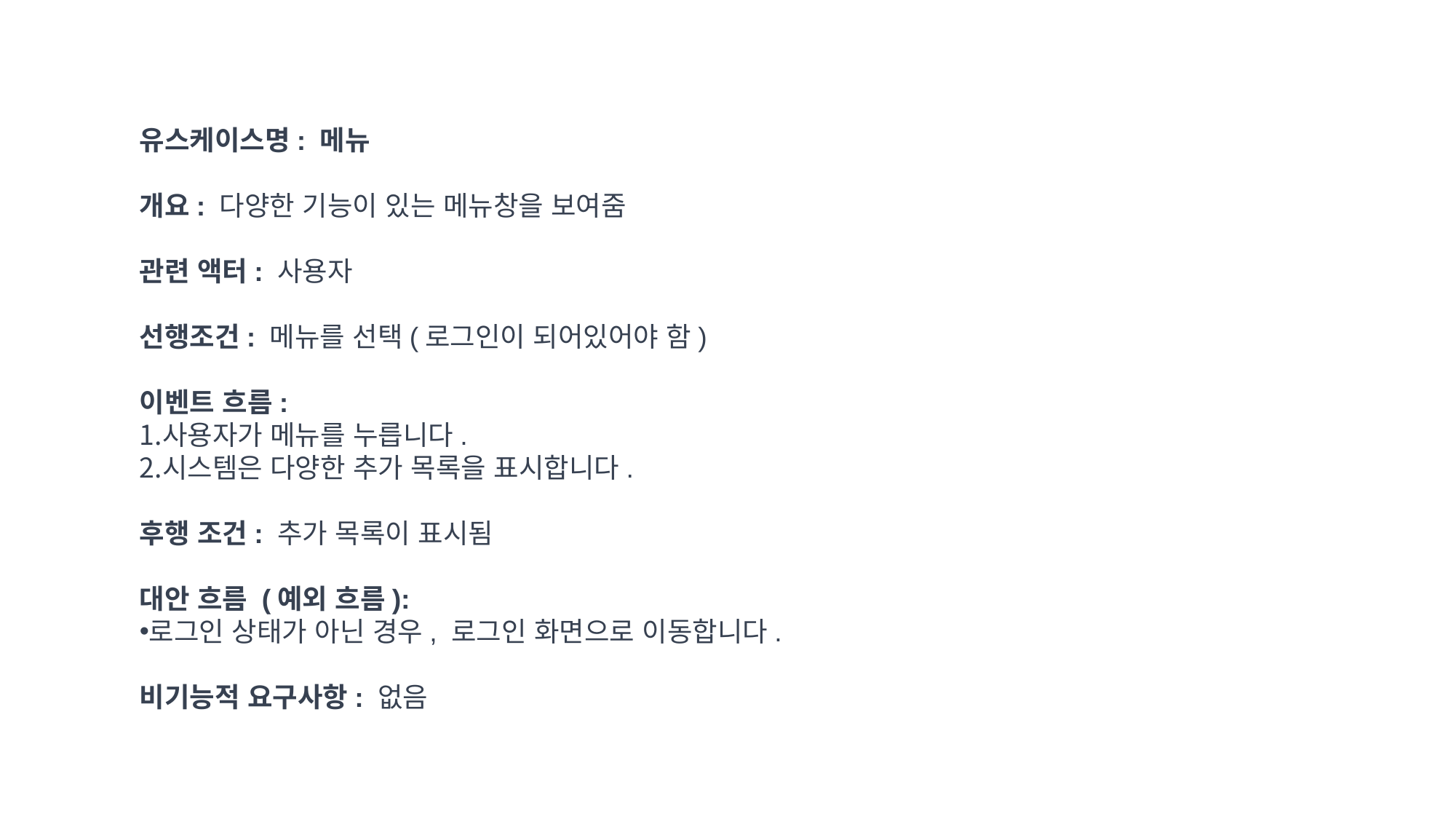

유스케이스명: 메뉴

개요: 다양한 기능이 있는 메뉴창을 보여줌

관련 액터: 사용자

선행조건: 메뉴를 선택(로그인이 되어있어야 함)

이벤트 흐름:
사용자가 메뉴를 누릅니다.
시스템은 다양한 추가 목록을 표시합니다.

후행 조건: 추가 목록이 표시됨

대안 흐름 (예외 흐름):
로그인 상태가 아닌 경우, 로그인 화면으로 이동합니다.

비기능적 요구사항: 없음